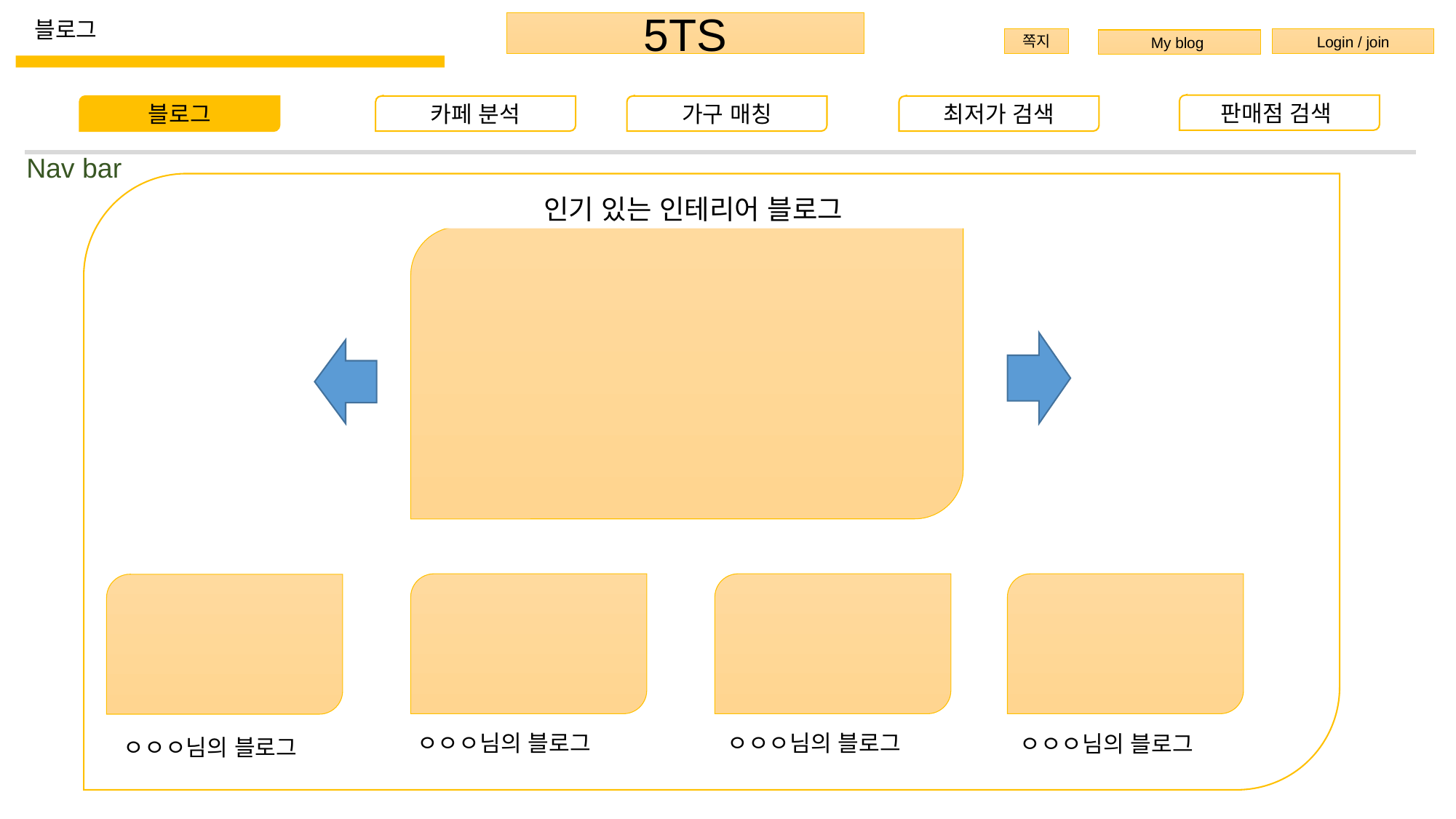

블로그
5TS
쪽지
Login / join
My blog

판매점 검색
블로그
카페 분석
가구 매칭
최저가 검색
Nav bar

인기 있는 인테리어 블로그

ㅇㅇㅇ님의 블로그
ㅇㅇㅇ님의 블로그
ㅇㅇㅇ님의 블로그
ㅇㅇㅇ님의 블로그